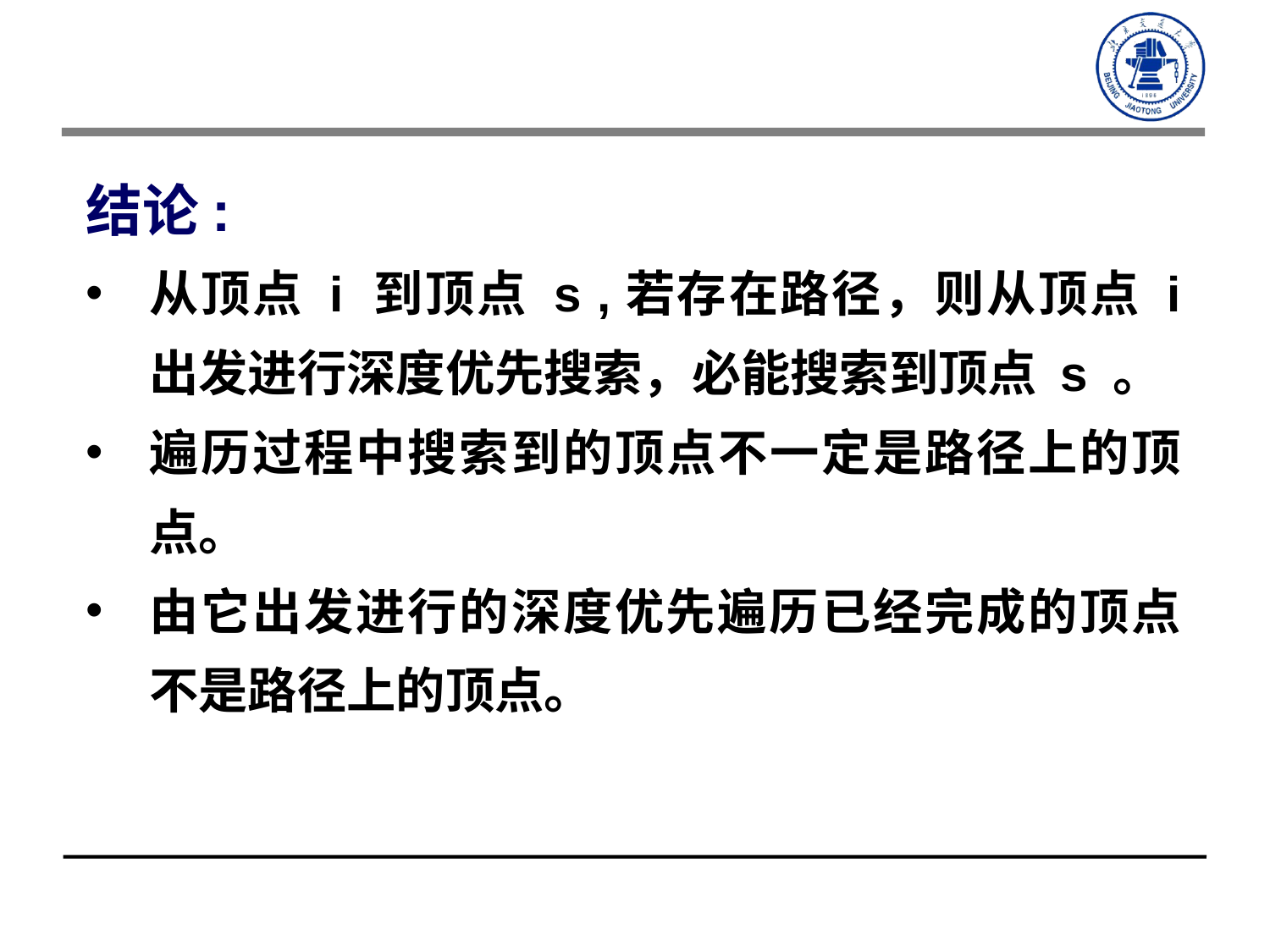

结论:
从顶点 i 到顶点 s ,若存在路径，则从顶点 i 出发进行深度优先搜索，必能搜索到顶点 s 。
遍历过程中搜索到的顶点不一定是路径上的顶点。
由它出发进行的深度优先遍历已经完成的顶点不是路径上的顶点。